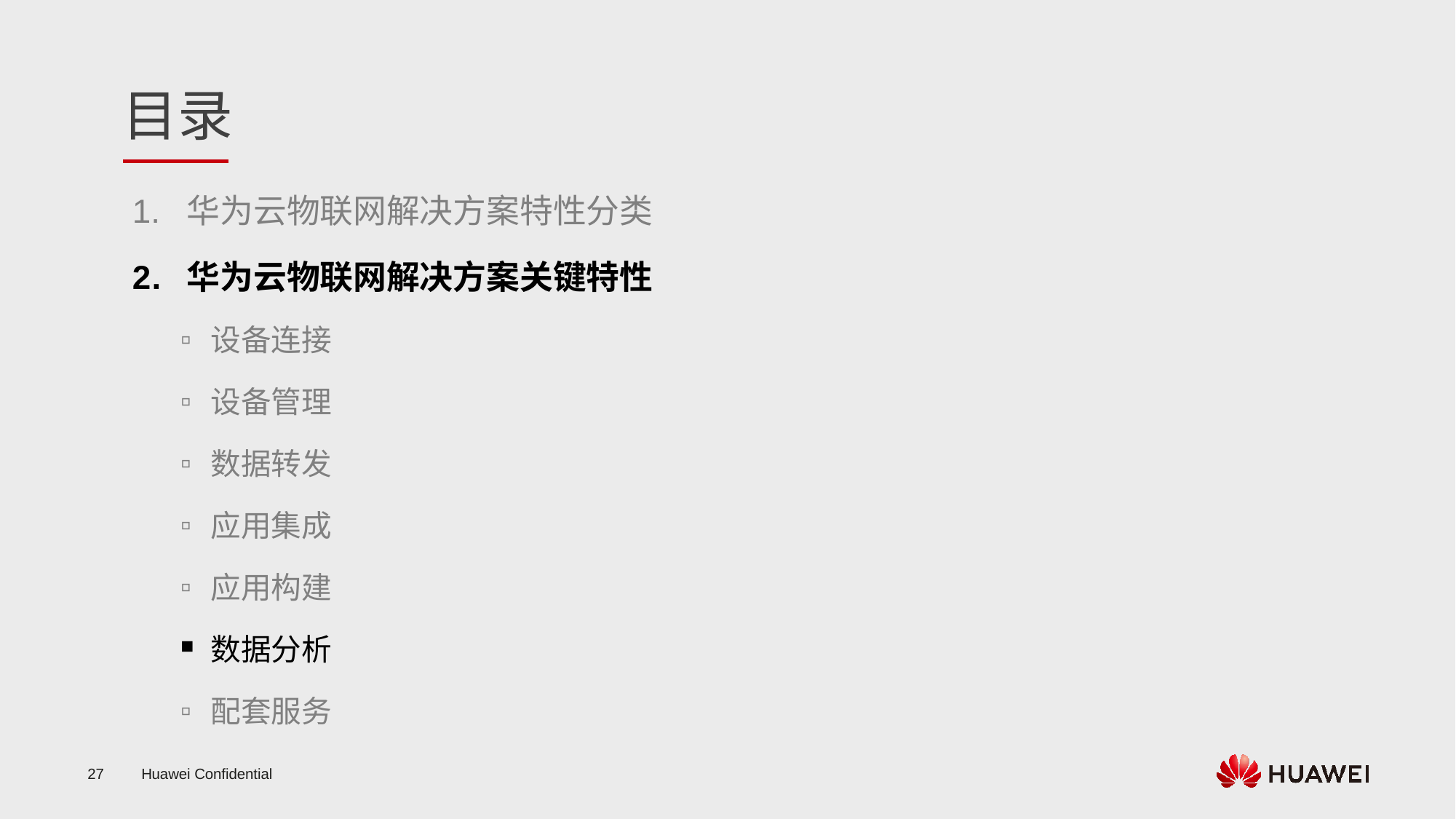

华为云物联网解决方案特性分类
华为云物联网解决方案关键特性
设备连接
设备管理
数据转发
应用集成
应用构建
数据分析
配套服务